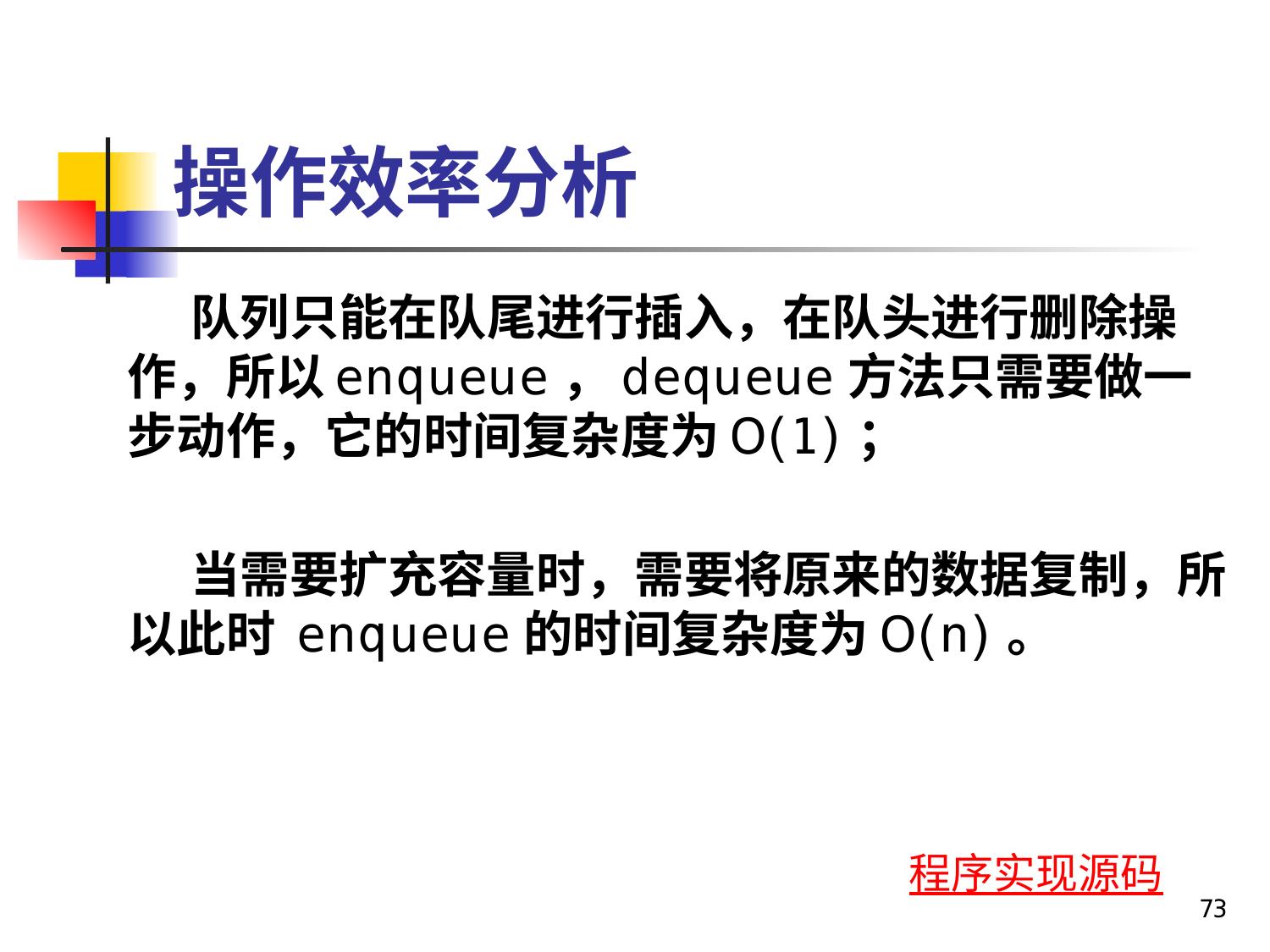

# 操作效率分析
队列只能在队尾进行插入，在队头进行删除操作，所以enqueue，dequeue方法只需要做一步动作，它的时间复杂度为O(1)；

当需要扩充容量时，需要将原来的数据复制，所以此时 enqueue的时间复杂度为O(n)。
程序实现源码
73